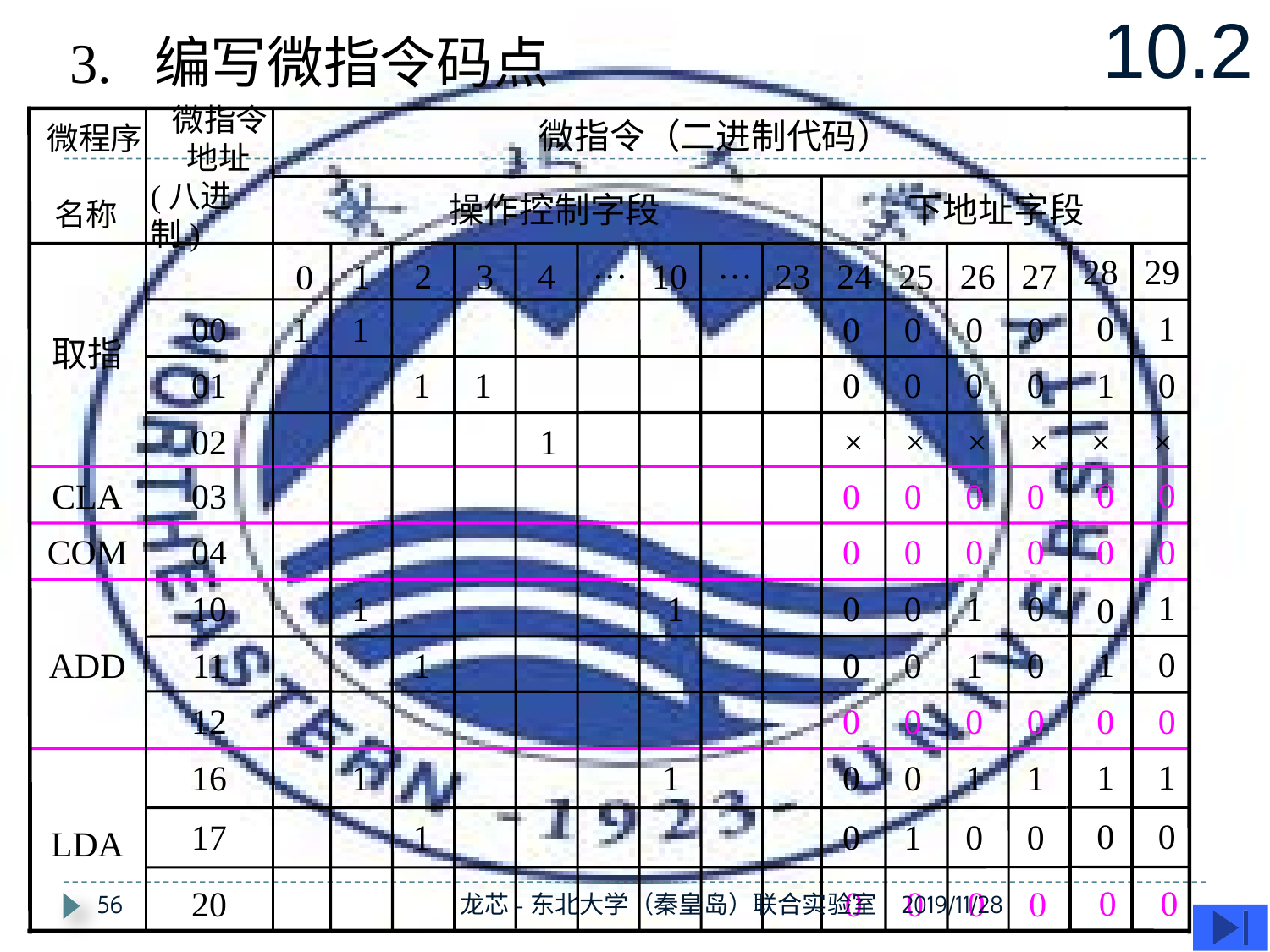

10.2
3.  编写微指令码点
微指令（二进制代码）
 微程序
  名称

  微指令
    地址
(八进制)

操作控制字段
下地址字段
…

1
2
3

4

10

23

24
25

26

27
28

29

0
…

00
1
1

0
0
0
0
  0
  1
取指

01

1
1

0
0
0
0
  1
  0

02
1
×
×
×
×
×
×
CLA

03

0
0
0
0
  0
  0
COM

04

0
0
0
0
  0
  0

10

1

1

0
0
1
0
  1
  0
ADD
11

1

0
0
1
0
  1
  0

12

0
0
0
0
  0
  0

16

1

1

0
0
1
1
  1
  1
17

1

0
1
0
0
  0
  0
LDA

0
0
0
0
  0
  0

20
56
龙芯-东北大学（秦皇岛）联合实验室
2019/11/28